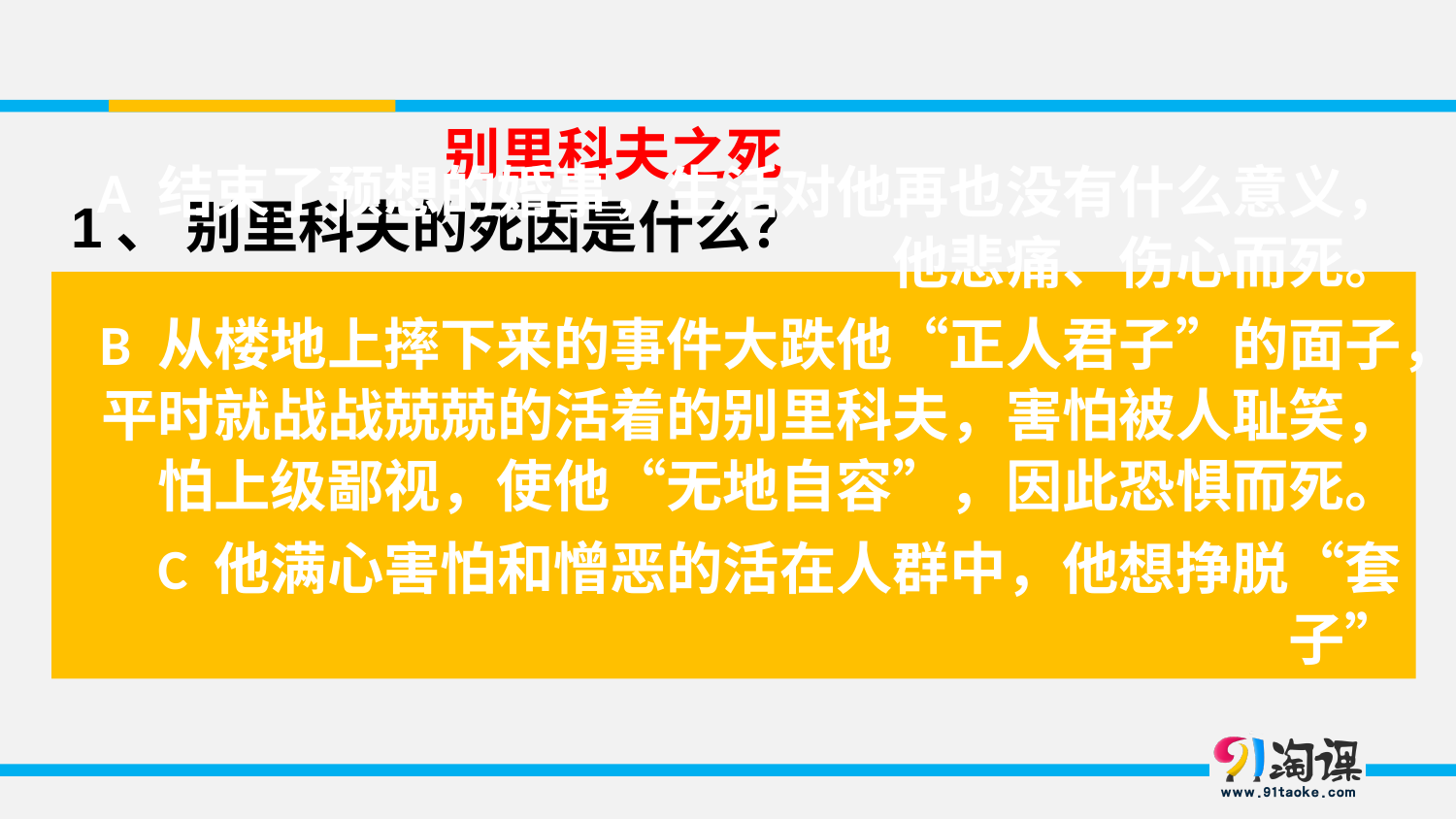

别里科夫之死
1、 别里科夫的死因是什么？
A 结束了预想的婚事，生活对他再也没有什么意义，他悲痛、伤心而死。
B 从楼地上摔下来的事件大跌他“正人君子”的面子，平时就战战兢兢的活着的别里科夫，害怕被人耻笑，怕上级鄙视，使他“无地自容”，因此恐惧而死。
C 他满心害怕和憎恶的活在人群中，他想挣脱“套子”